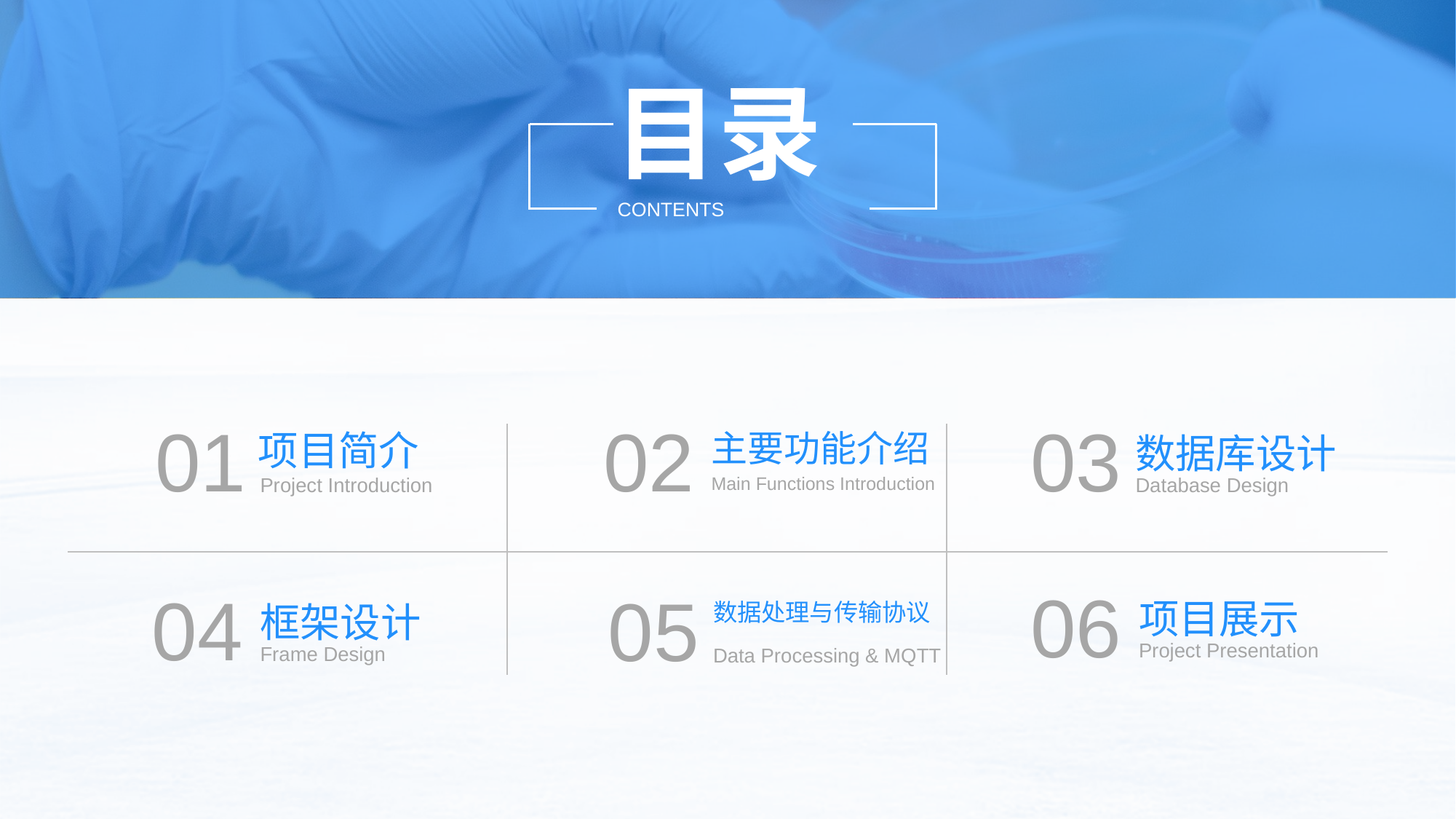

01
02
03
项目简介
主要功能介绍
数据库设计
Project Introduction
Main Functions Introduction
Database Design
06
04
05
项目展示
框架设计
数据处理与传输协议
Project Presentation
Frame Design
Data Processing & MQTT